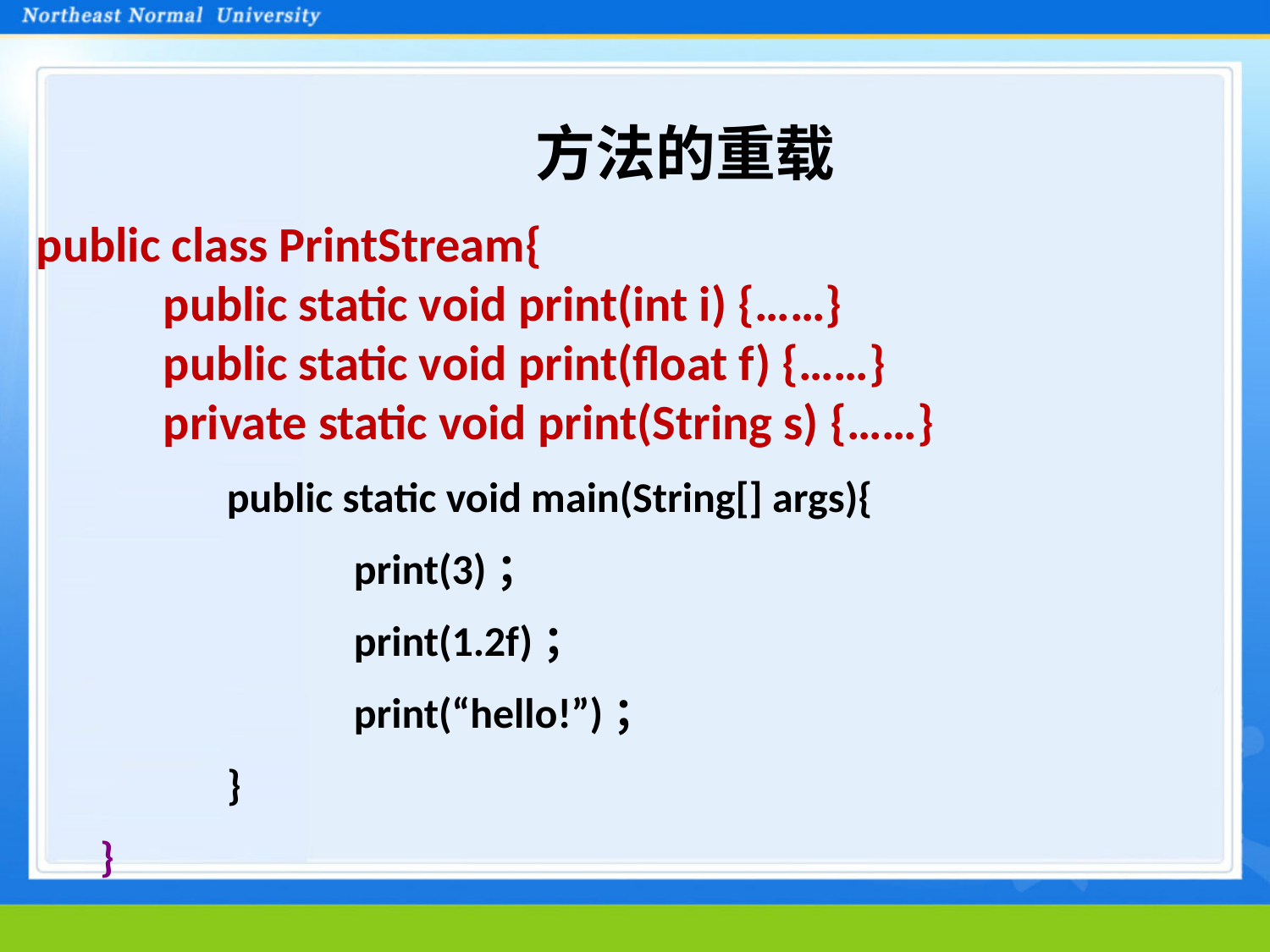

# 方法的重载
public class PrintStream{
public static void print(int i) {……}
public static void print(float f) {……}
private static void print(String s) {……}
	public static void main(String[] args){
		print(3)；
		print(1.2f)；
		print(“hello!”)；
	}
}